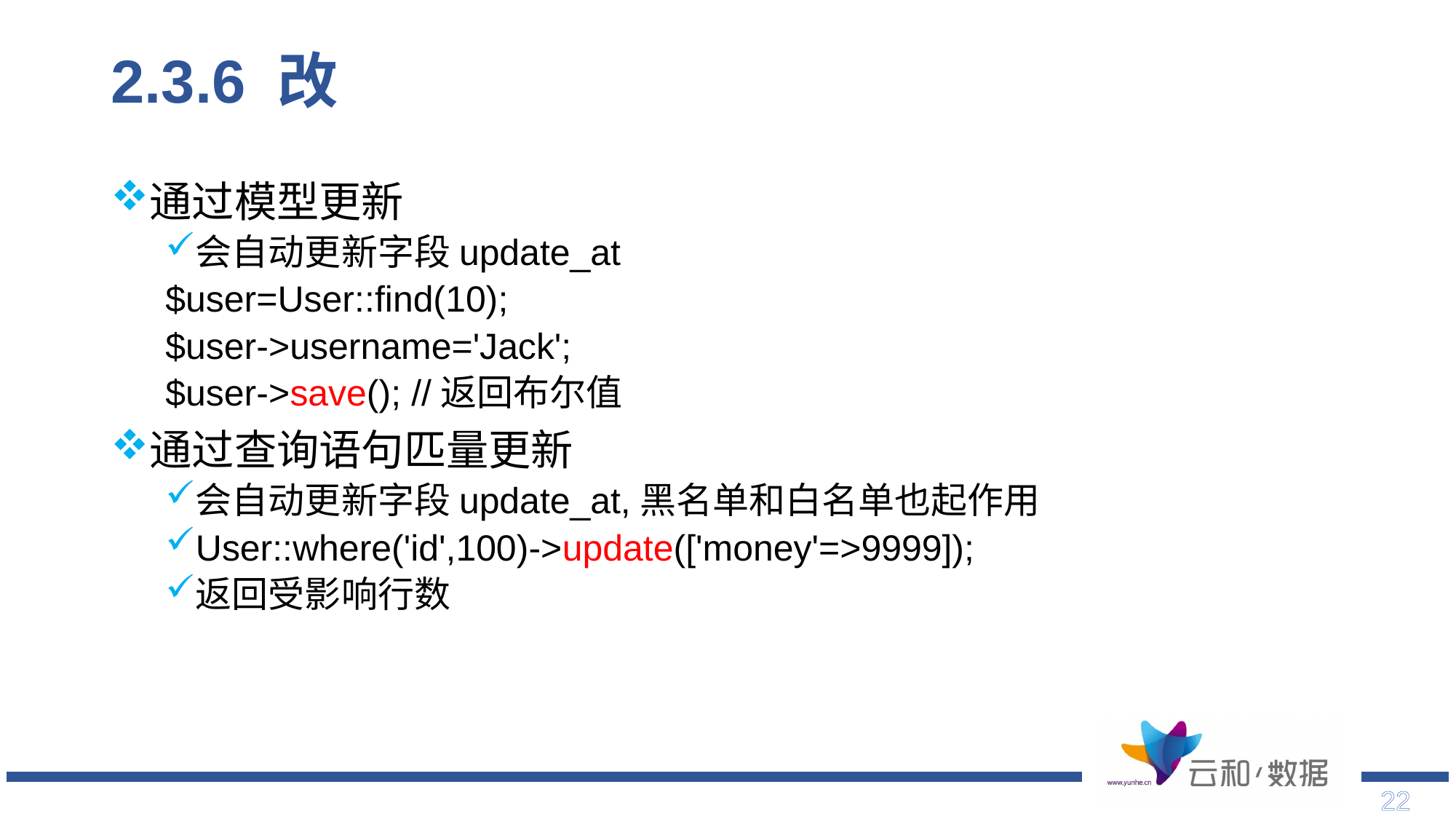

# 2.3.6 改
通过模型更新
会自动更新字段update_at
$user=User::find(10);
$user->username='Jack';
$user->save(); //返回布尔值
通过查询语句匹量更新
会自动更新字段update_at,黑名单和白名单也起作用
User::where('id',100)->update(['money'=>9999]);
返回受影响行数